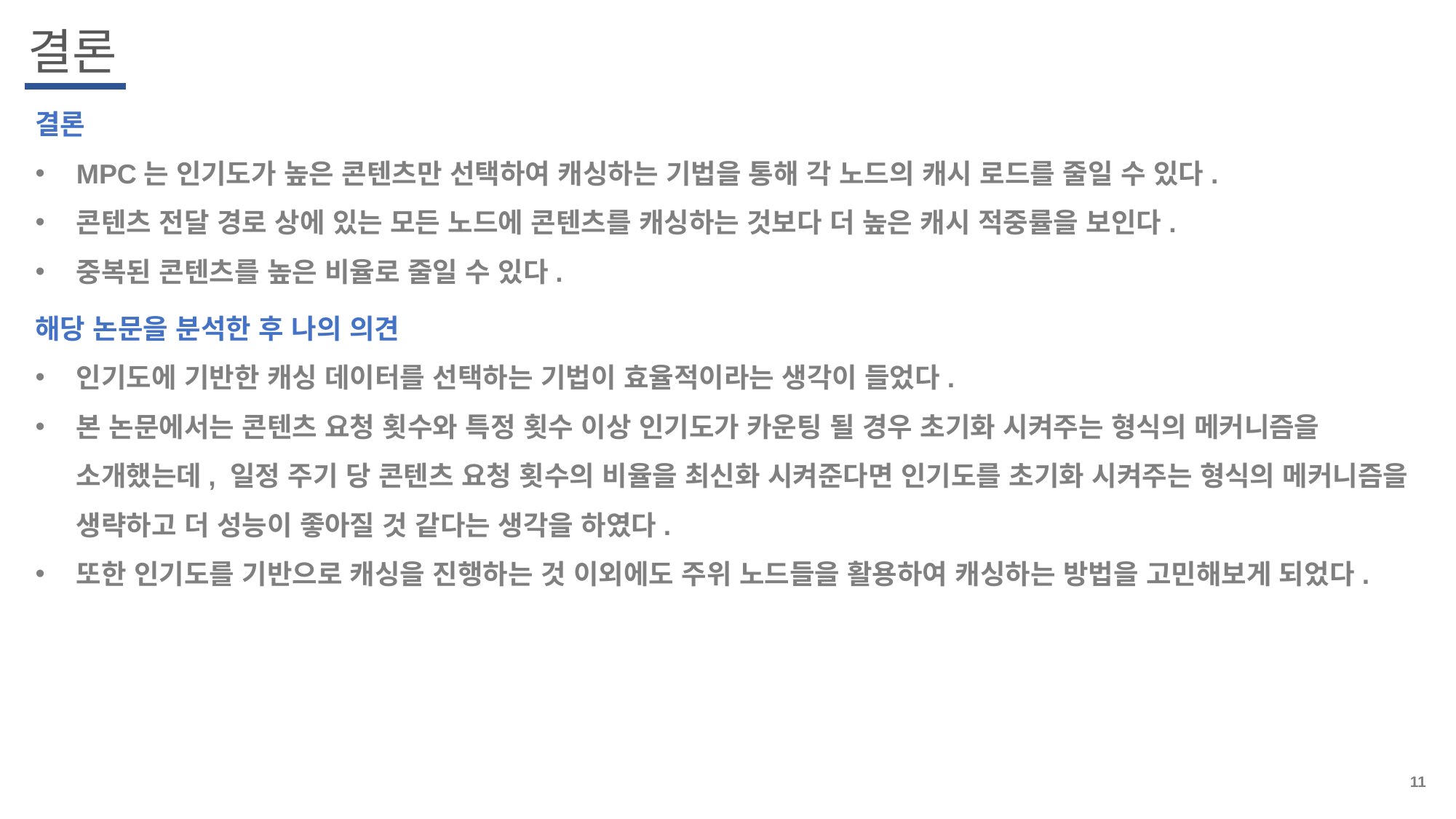

결론
결론
MPC는 인기도가 높은 콘텐츠만 선택하여 캐싱하는 기법을 통해 각 노드의 캐시 로드를 줄일 수 있다.
콘텐츠 전달 경로 상에 있는 모든 노드에 콘텐츠를 캐싱하는 것보다 더 높은 캐시 적중률을 보인다.
중복된 콘텐츠를 높은 비율로 줄일 수 있다.
해당 논문을 분석한 후 나의 의견
인기도에 기반한 캐싱 데이터를 선택하는 기법이 효율적이라는 생각이 들었다.
본 논문에서는 콘텐츠 요청 횟수와 특정 횟수 이상 인기도가 카운팅 될 경우 초기화 시켜주는 형식의 메커니즘을 소개했는데, 일정 주기 당 콘텐츠 요청 횟수의 비율을 최신화 시켜준다면 인기도를 초기화 시켜주는 형식의 메커니즘을 생략하고 더 성능이 좋아질 것 같다는 생각을 하였다.
또한 인기도를 기반으로 캐싱을 진행하는 것 이외에도 주위 노드들을 활용하여 캐싱하는 방법을 고민해보게 되었다.
11